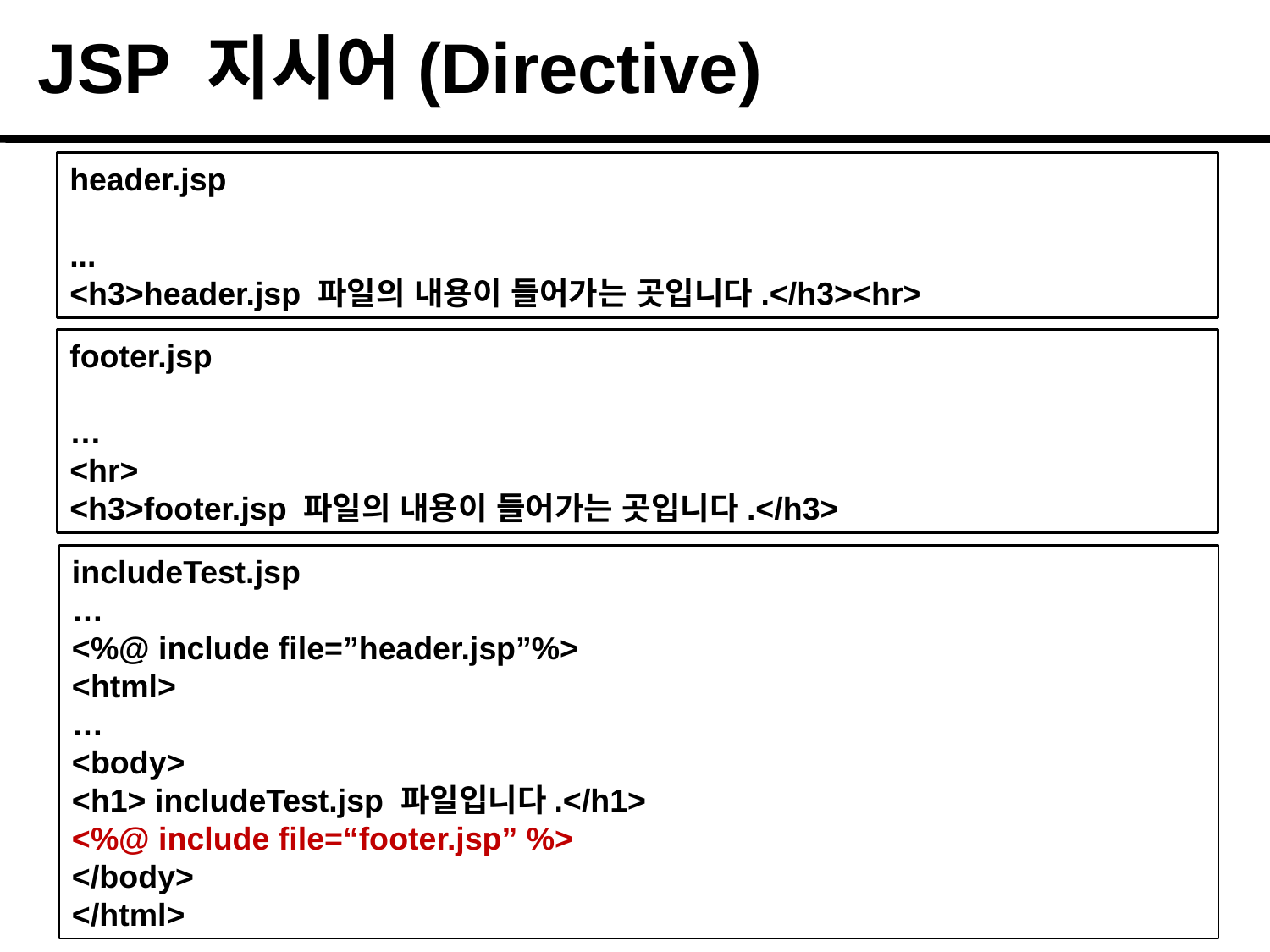

JSP 지시어(Directive)
header.jsp

...
<h3>header.jsp 파일의 내용이 들어가는 곳입니다.</h3><hr>
footer.jsp

…
<hr>
<h3>footer.jsp 파일의 내용이 들어가는 곳입니다.</h3>
includeTest.jsp
…
<%@ include file=”header.jsp”%>
<html>
…
<body>
<h1> includeTest.jsp 파일입니다.</h1>
<%@ include file=“footer.jsp” %>
</body>
</html>